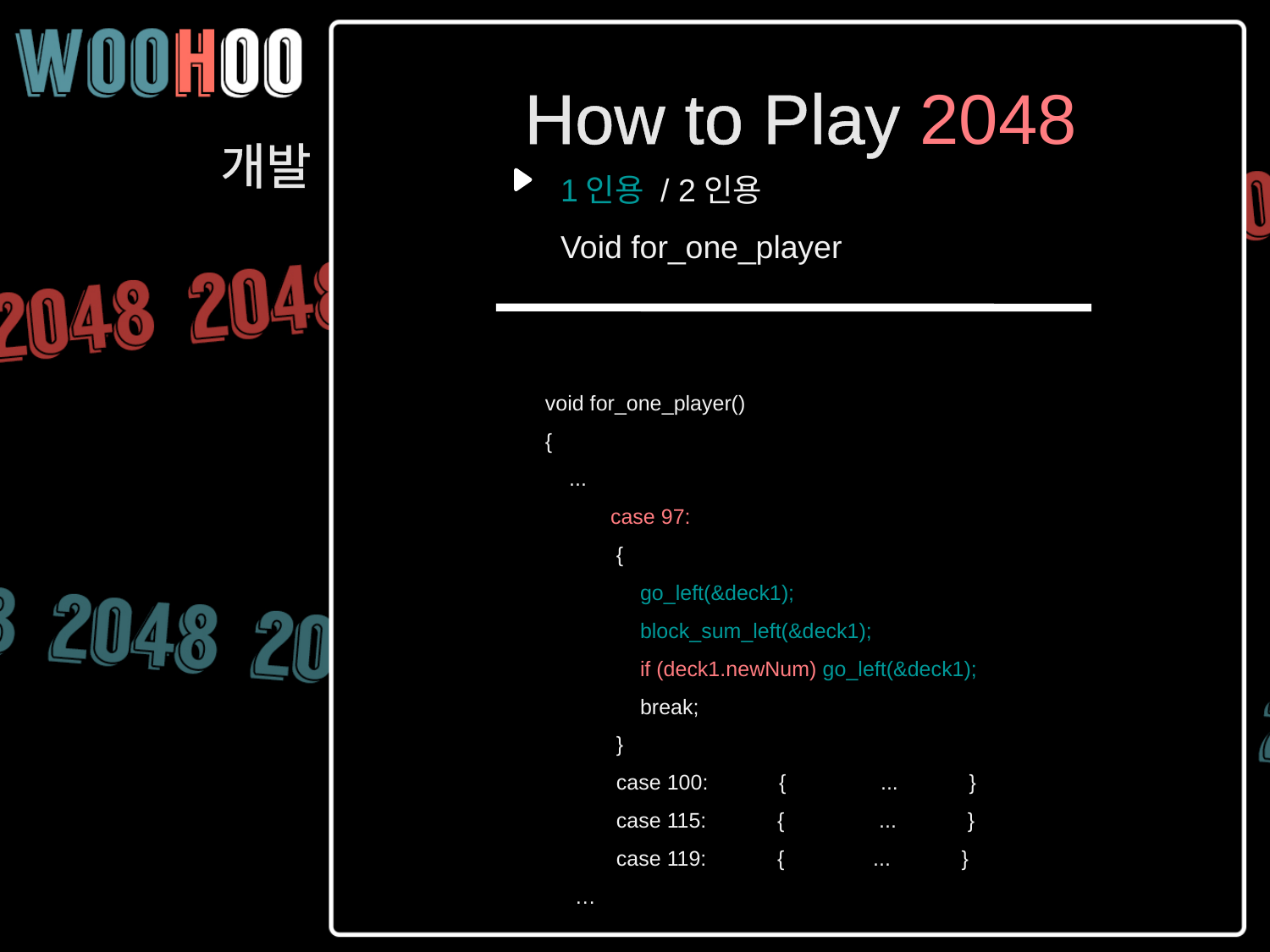

How to Play 2048
개발
1인용 / 2인용
Void for_one_player

void for_one_player()
{
    ...
           case 97:
            {
                go_left(&deck1);
                block_sum_left(&deck1);
                if (deck1.newNum) go_left(&deck1);
                break;
            }
            case 100:            {                ...            }
            case 115:            {                ...            }
            case 119:            {               ...            }
     …